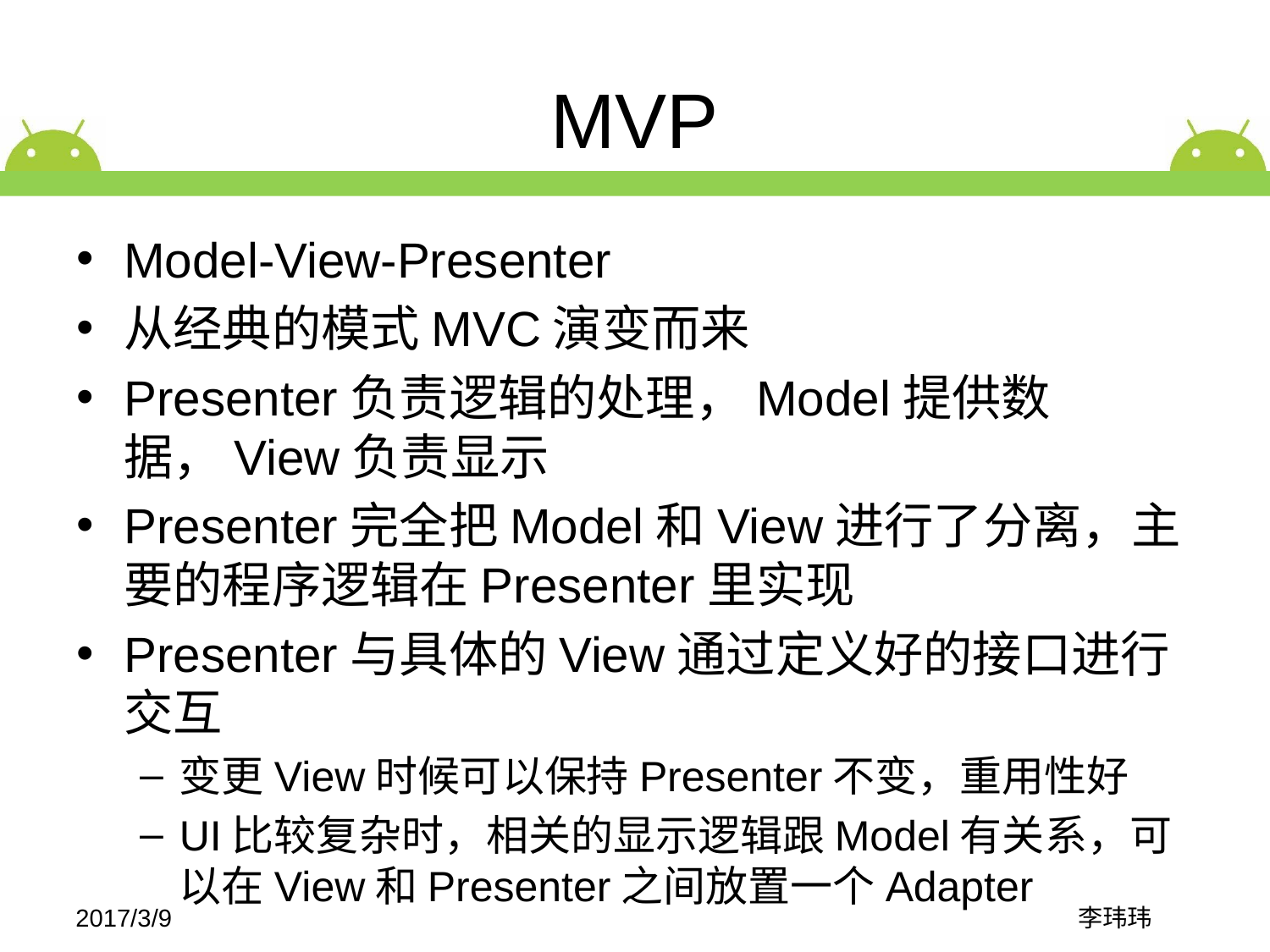

# MVP
Model-View-Presenter
从经典的模式MVC演变而来
Presenter负责逻辑的处理，Model提供数据，View负责显示
Presenter完全把Model和View进行了分离，主要的程序逻辑在Presenter里实现
Presenter与具体的View通过定义好的接口进行交互
变更View时候可以保持Presenter不变，重用性好
UI比较复杂时，相关的显示逻辑跟Model有关系，可以在View和Presenter之间放置一个Adapter